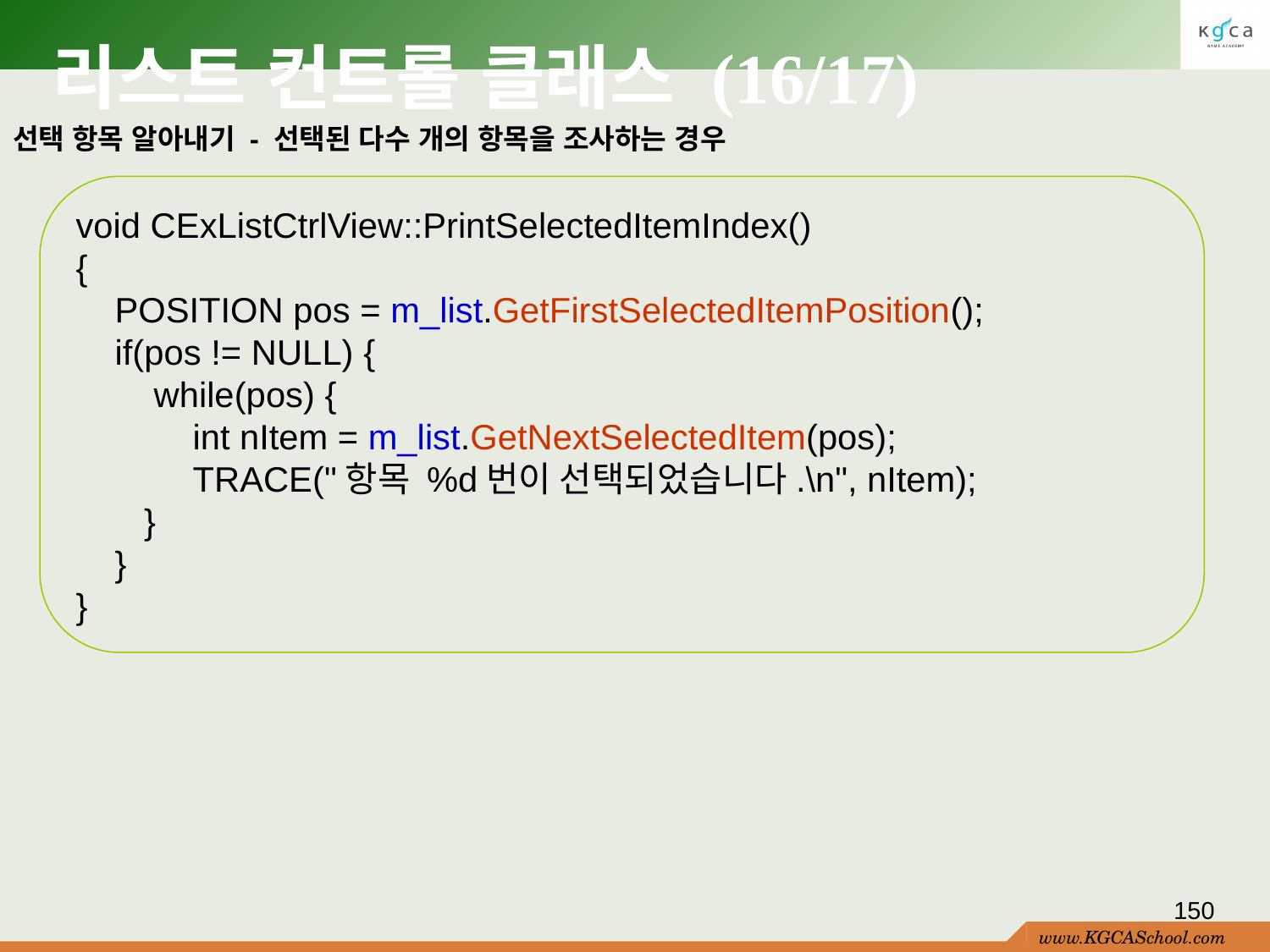

# 리스트 컨트롤 클래스 (16/17)
선택 항목 알아내기 - 선택된 다수 개의 항목을 조사하는 경우
void CExListCtrlView::PrintSelectedItemIndex()
{
    POSITION pos = m_list.GetFirstSelectedItemPosition();
    if(pos != NULL) {
        while(pos) {
            int nItem = m_list.GetNextSelectedItem(pos);
            TRACE("항목 %d번이 선택되었습니다.\n", nItem);
       }
    }
}
150